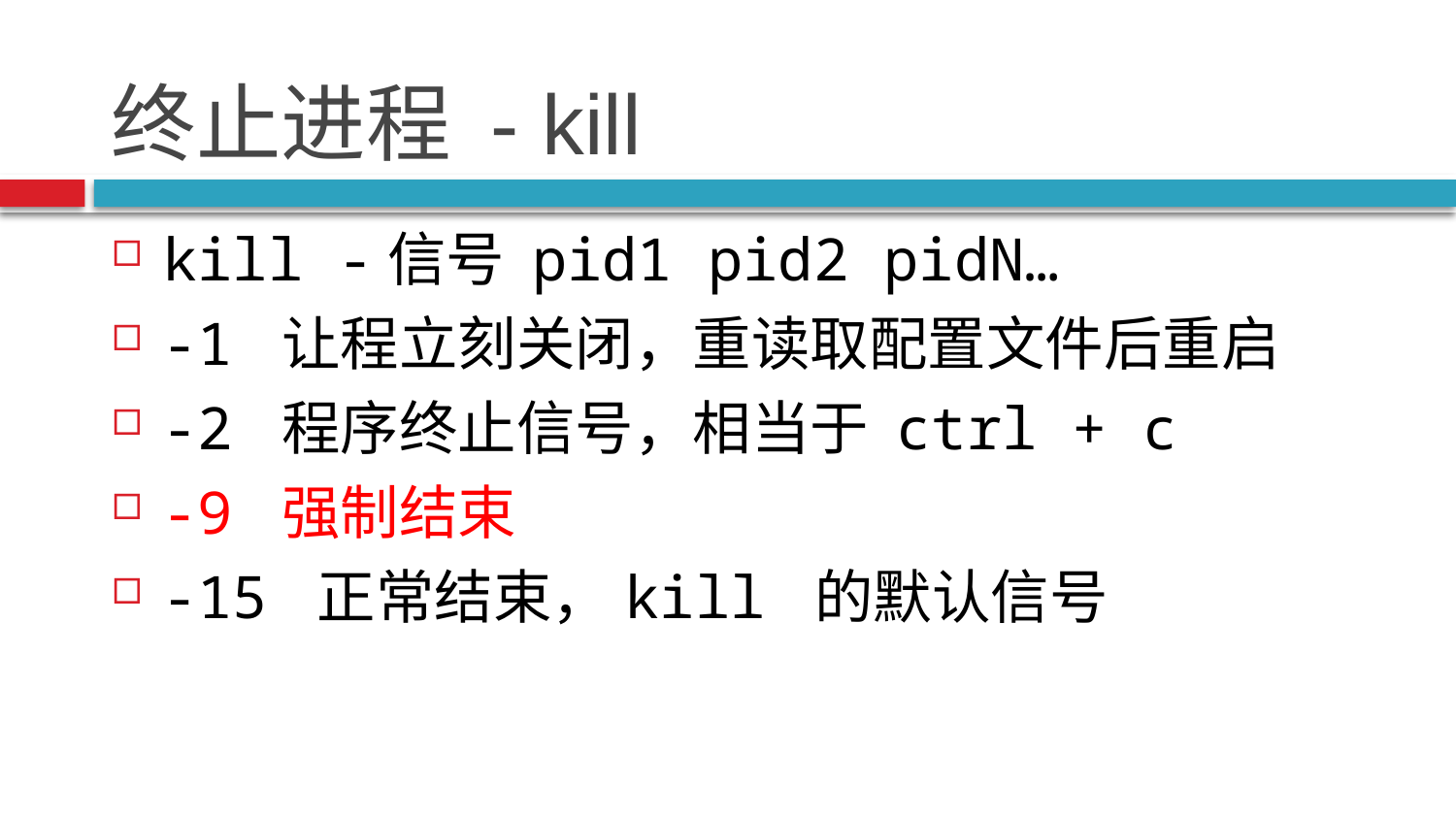

# 终止进程 - kill
kill -信号 pid1 pid2 pidN…
-1 让程立刻关闭，重读取配置文件后重启
-2 程序终止信号，相当于 ctrl + c
-9 强制结束
-15 正常结束，kill 的默认信号